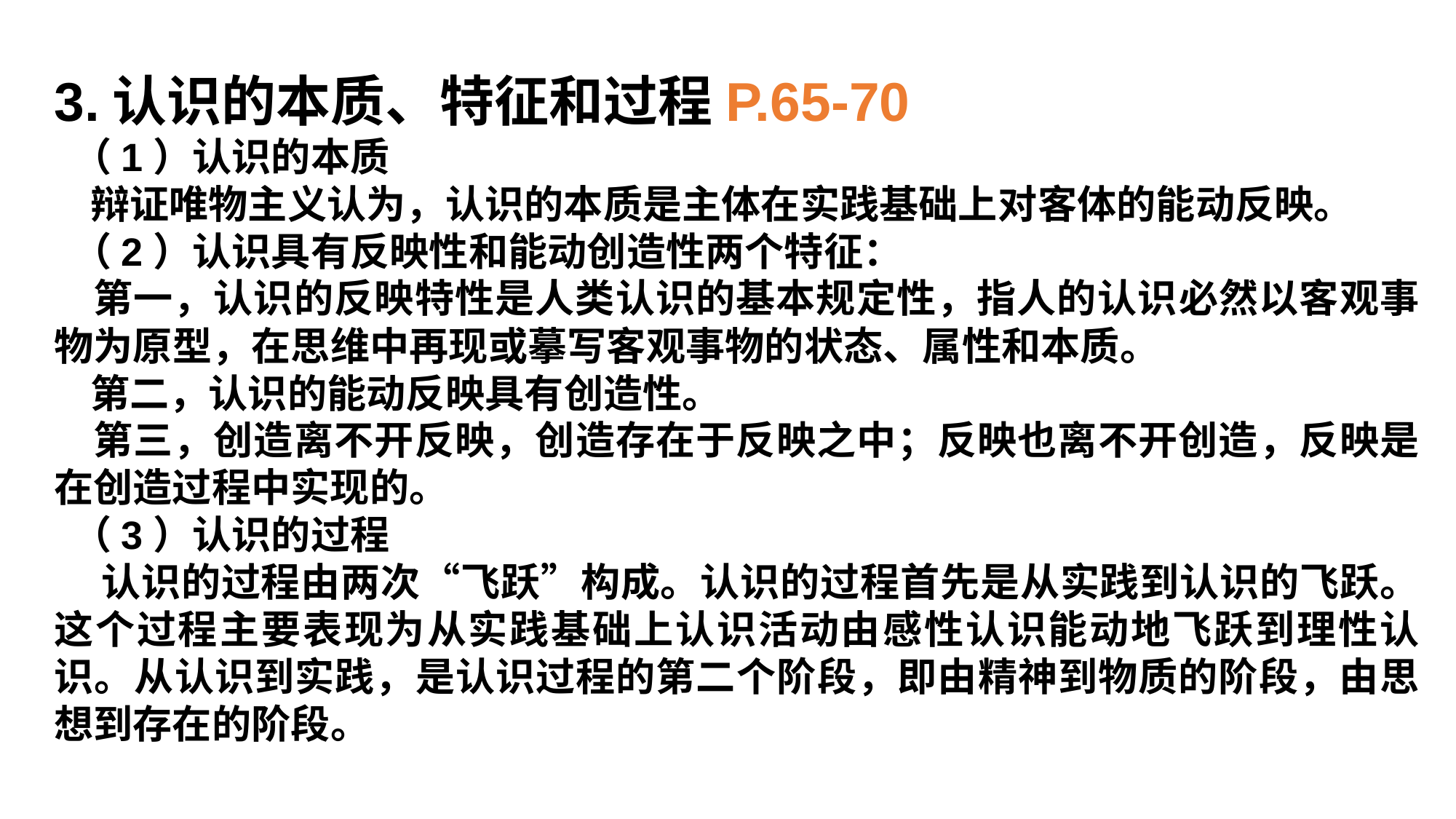

3.认识的本质、特征和过程P.65-70
 （1）认识的本质
   辩证唯物主义认为，认识的本质是主体在实践基础上对客体的能动反映。
 （2）认识具有反映性和能动创造性两个特征：
   第一，认识的反映特性是人类认识的基本规定性，指人的认识必然以客观事物为原型，在思维中再现或摹写客观事物的状态、属性和本质。
   第二，认识的能动反映具有创造性。
   第三，创造离不开反映，创造存在于反映之中；反映也离不开创造，反映是在创造过程中实现的。
 （3）认识的过程
    认识的过程由两次“飞跃”构成。认识的过程首先是从实践到认识的飞跃。这个过程主要表现为从实践基础上认识活动由感性认识能动地飞跃到理性认识。从认识到实践，是认识过程的第二个阶段，即由精神到物质的阶段，由思想到存在的阶段。